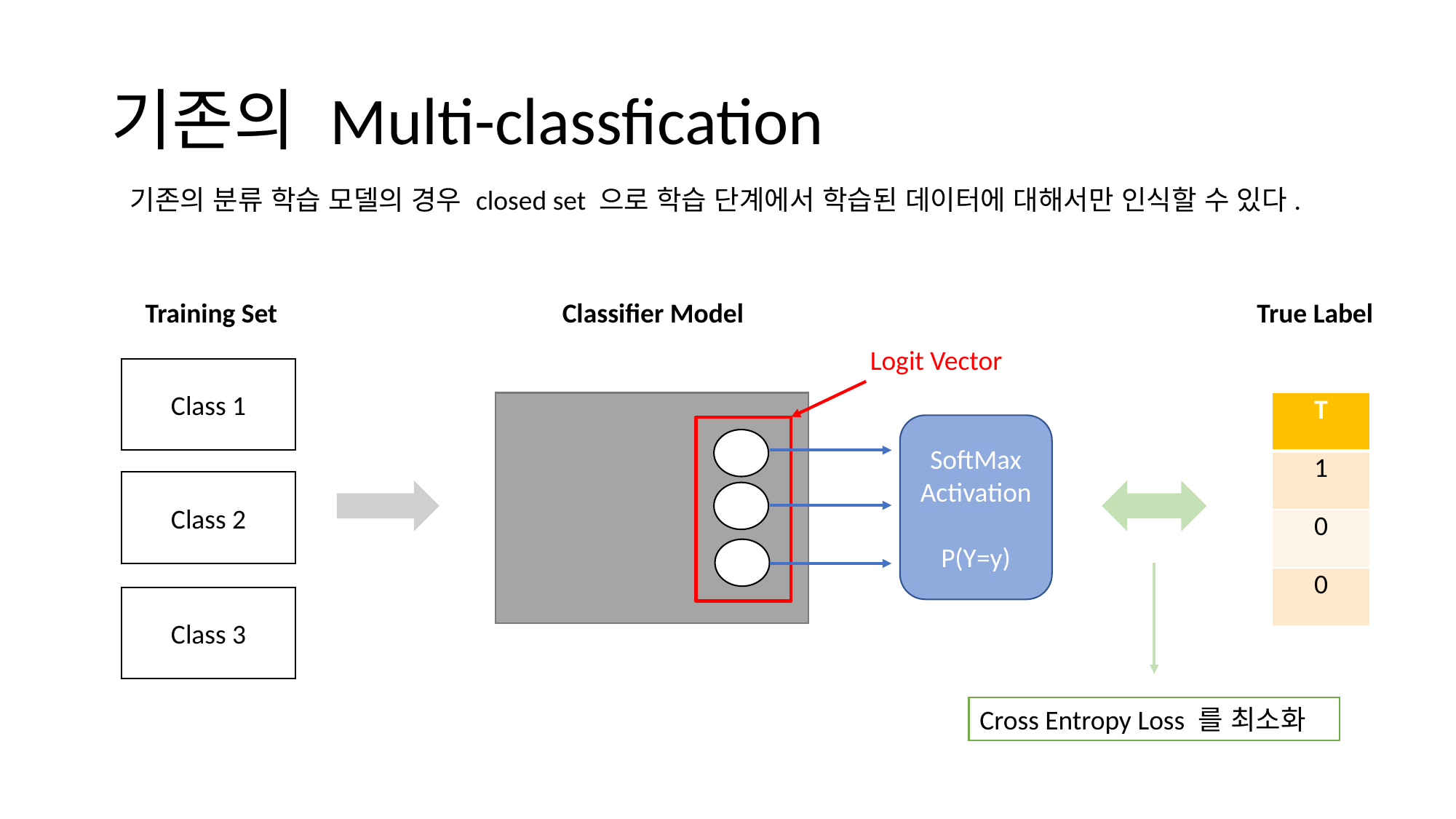

# 기존의 Multi-classfication
기존의 분류 학습 모델의 경우 closed set 으로 학습 단계에서 학습된 데이터에 대해서만 인식할 수 있다.
Training Set
Class 1
Class 2
Class 3
Classifier Model
Logit Vector

SoftMax
Activation

P(Y=y)
True Label
| T |
| --- |
| 1 |
| 0 |
| 0 |

Cross Entropy Loss 를 최소화